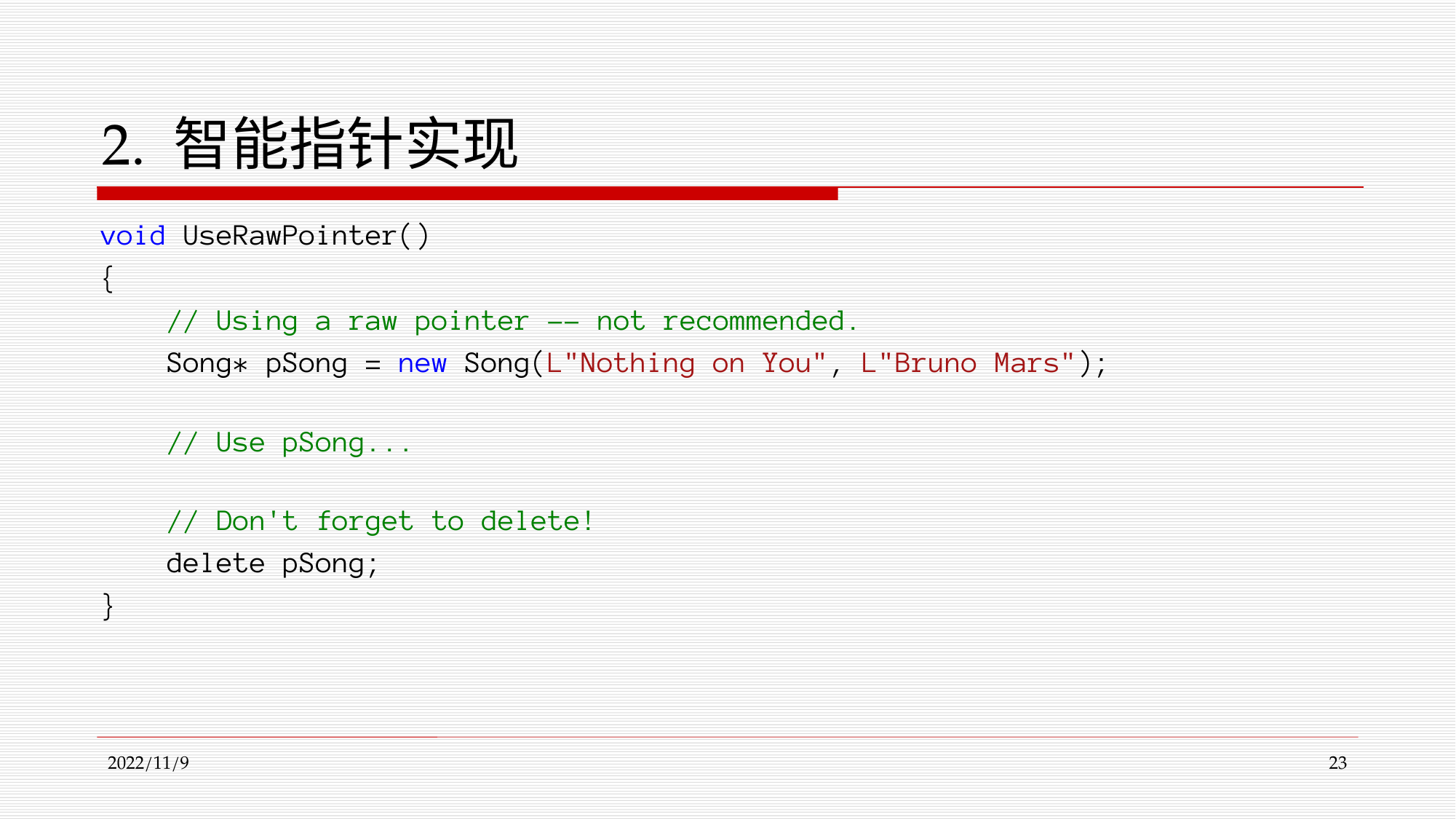

# 2. 智能指针实现
void UseRawPointer()
{
    // Using a raw pointer -- not recommended.
    Song* pSong = new Song(L"Nothing on You", L"Bruno Mars");
    // Use pSong...
    // Don't forget to delete!
    delete pSong;
}

2022/11/9
23